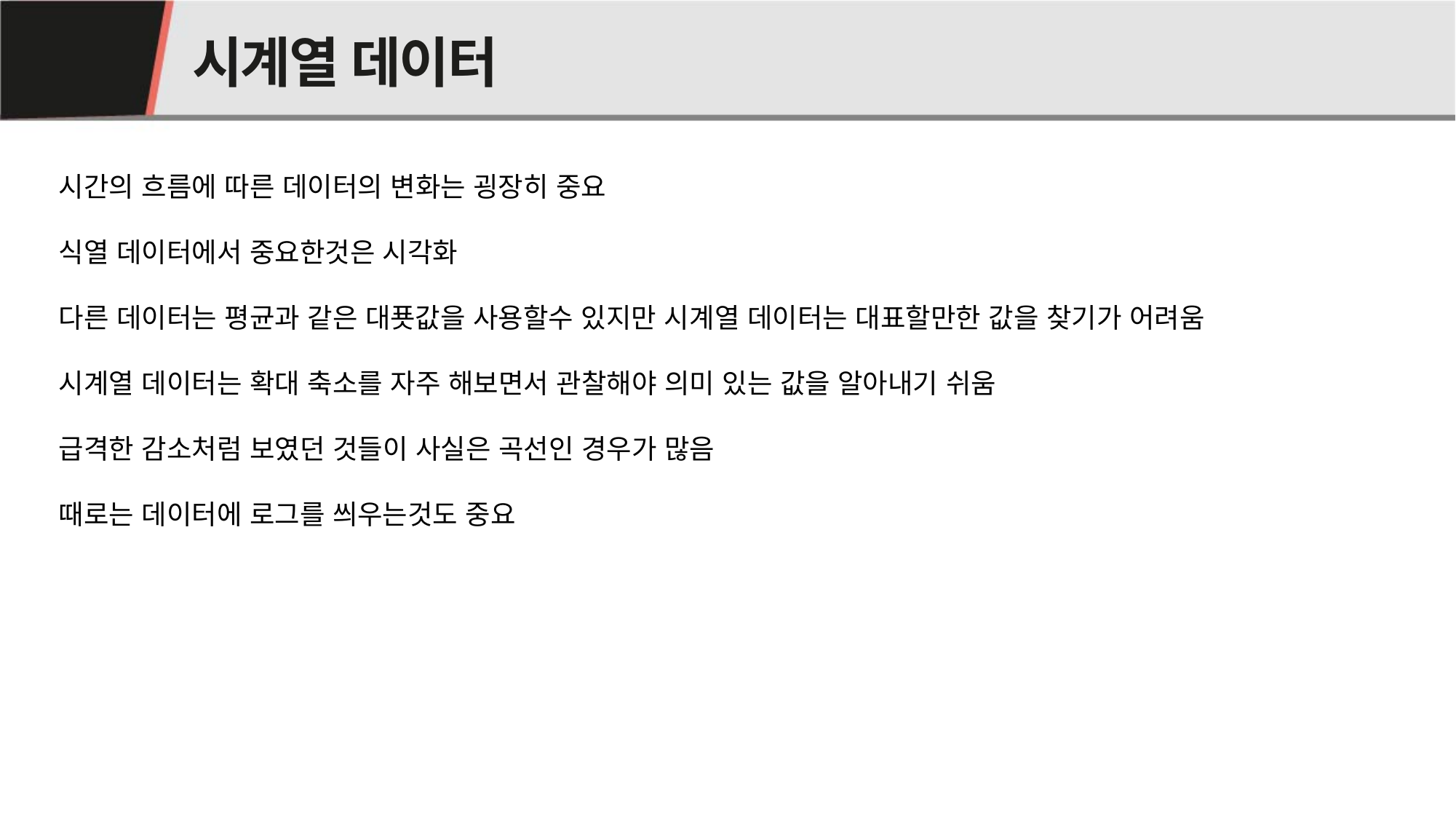

# 시계열 데이터
02
시간의 흐름에 따른 데이터의 변화는 굉장히 중요

식열 데이터에서 중요한것은 시각화

다른 데이터는 평균과 같은 대푯값을 사용할수 있지만 시계열 데이터는 대표할만한 값을 찾기가 어려움

시계열 데이터는 확대 축소를 자주 해보면서 관찰해야 의미 있는 값을 알아내기 쉬움

급격한 감소처럼 보였던 것들이 사실은 곡선인 경우가 많음

때로는 데이터에 로그를 씌우는것도 중요